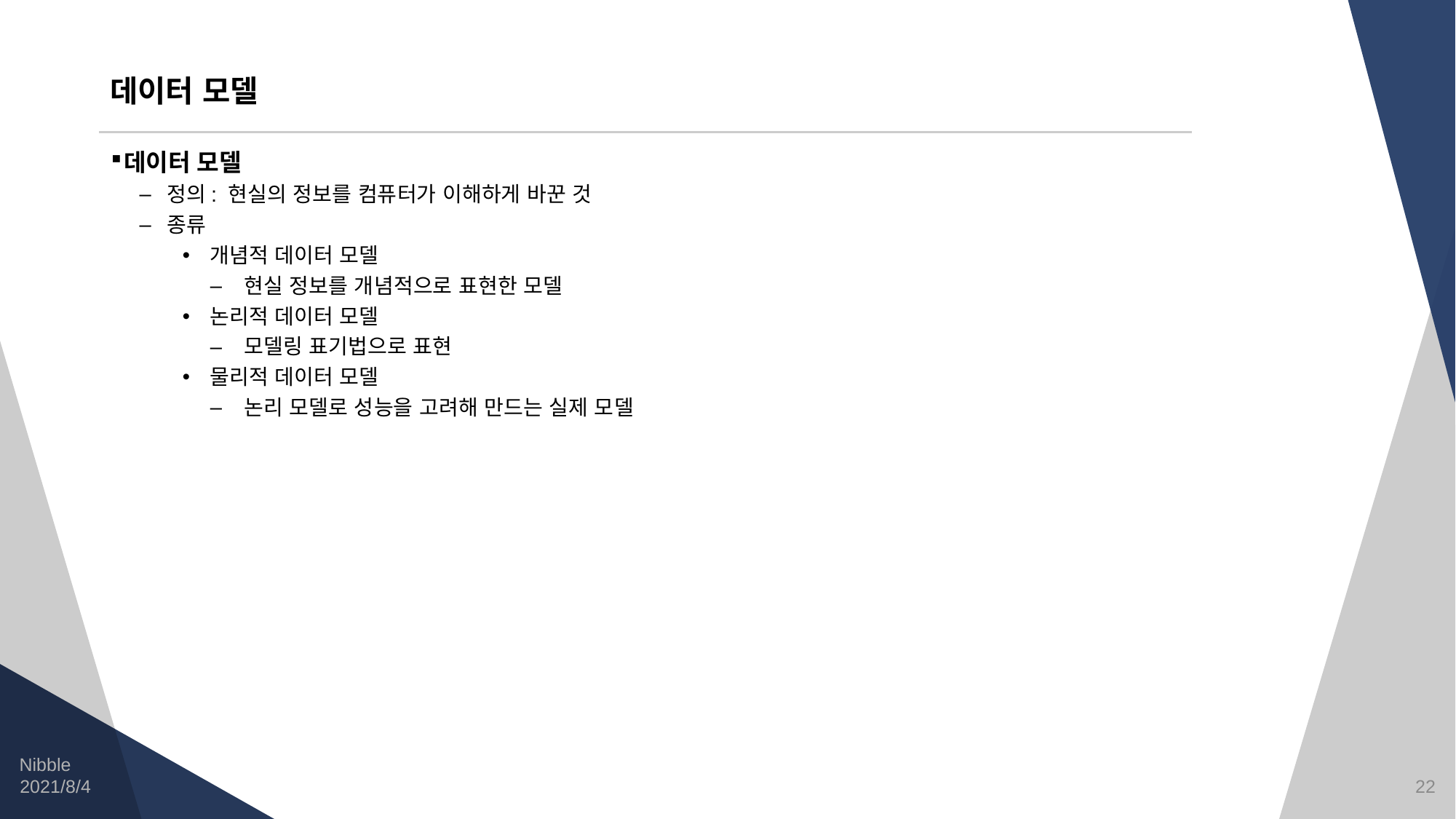

# 데이터 모델

데이터 모델
정의: 현실의 정보를 컴퓨터가 이해하게 바꾼 것
종류
개념적 데이터 모델
현실 정보를 개념적으로 표현한 모델
논리적 데이터 모델
모델링 표기법으로 표현
물리적 데이터 모델
논리 모델로 성능을 고려해 만드는 실제 모델
Nibble
2021/8/4
22